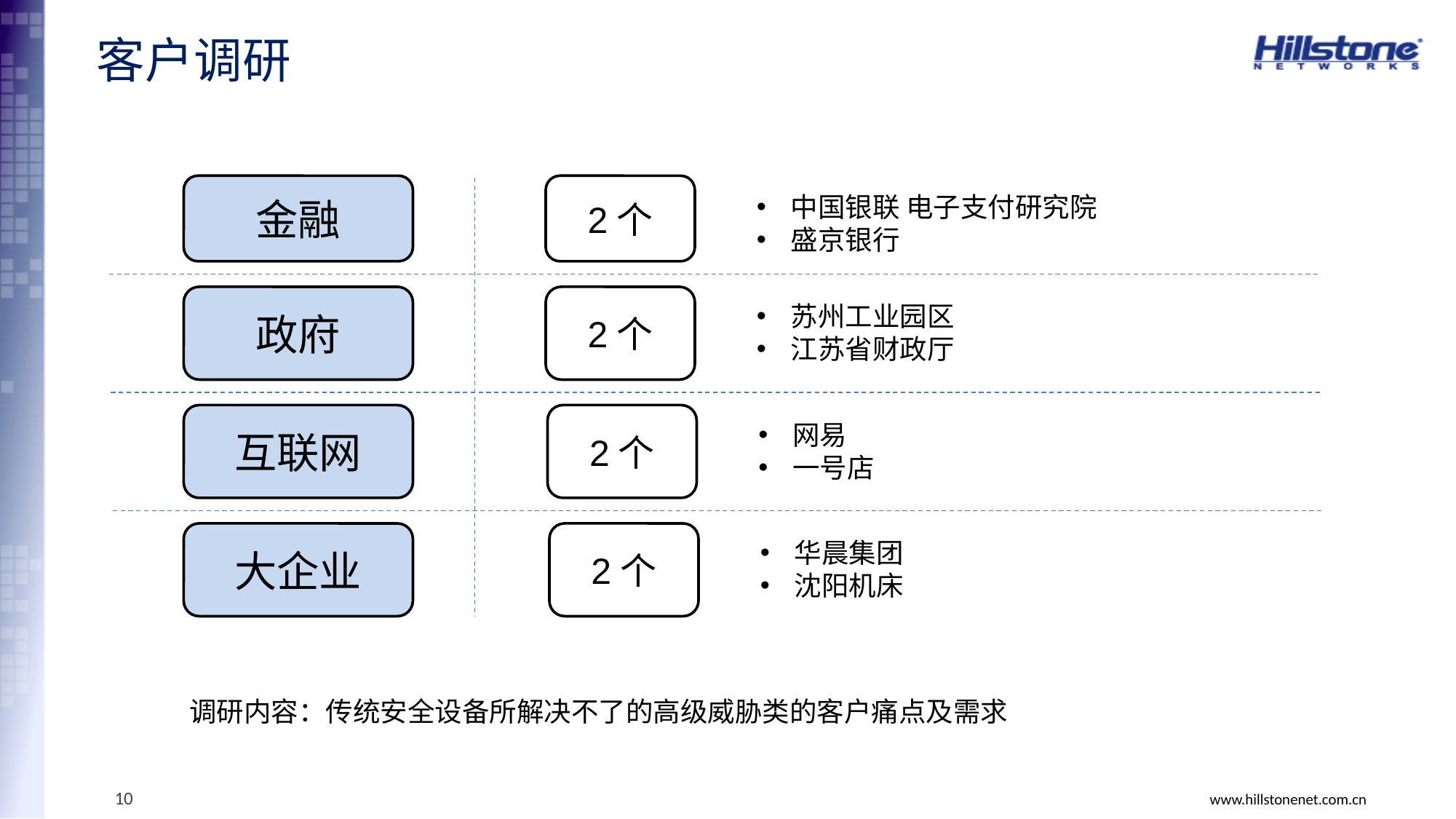

# 客户调研
金融
2个
中国银联 电子支付研究院
盛京银行
政府
2个
苏州工业园区
江苏省财政厅
互联网
2个
网易
一号店
大企业
2个
华晨集团
沈阳机床
调研内容：传统安全设备所解决不了的高级威胁类的客户痛点及需求